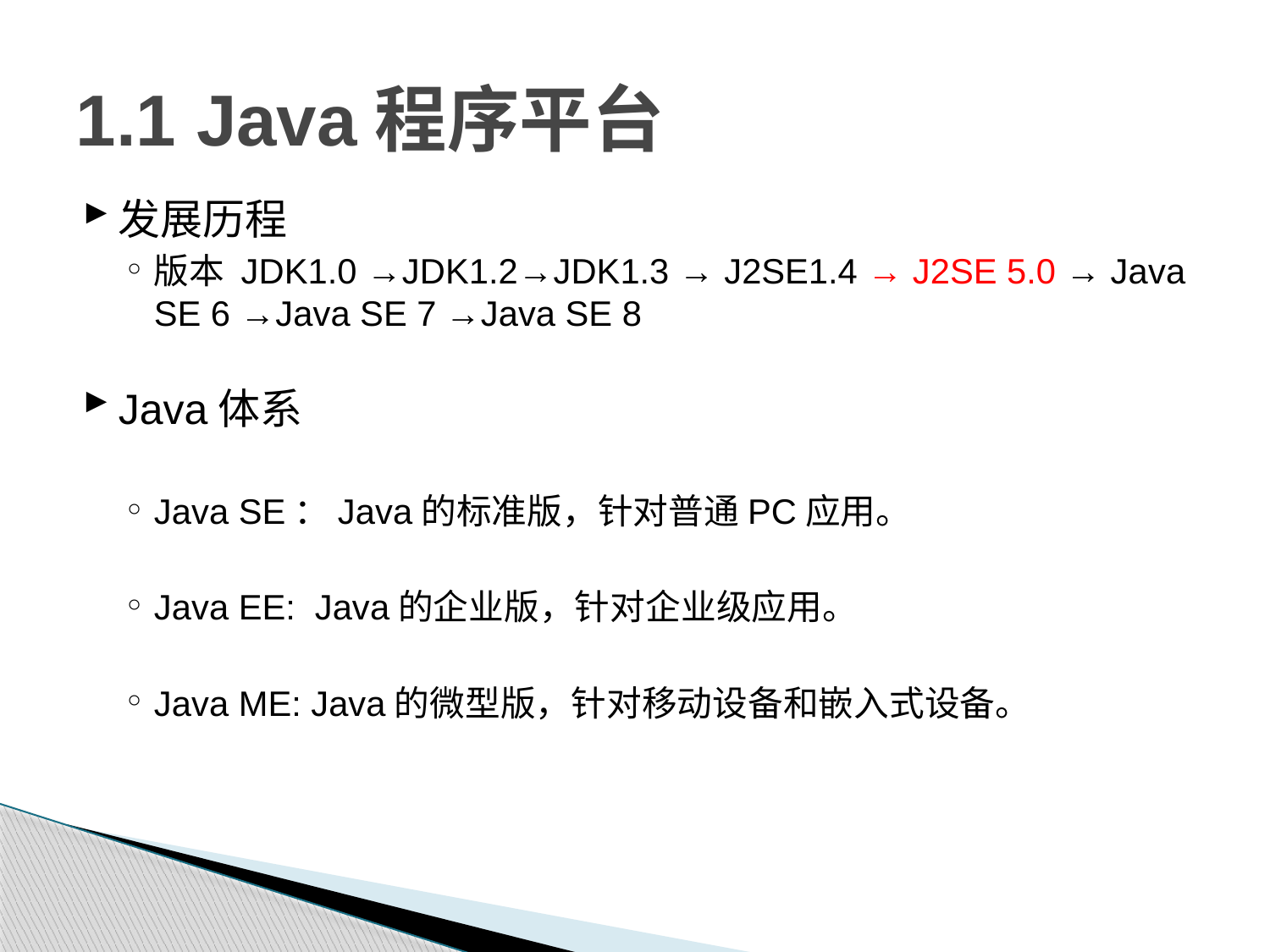

# 1.1 Java程序平台
发展历程
版本 JDK1.0 →JDK1.2→JDK1.3 → J2SE1.4 → J2SE 5.0 → Java SE 6 →Java SE 7 →Java SE 8

Java体系

Java SE：Java的标准版，针对普通PC应用。

Java EE:  Java的企业版，针对企业级应用。

Java ME: Java的微型版，针对移动设备和嵌入式设备。